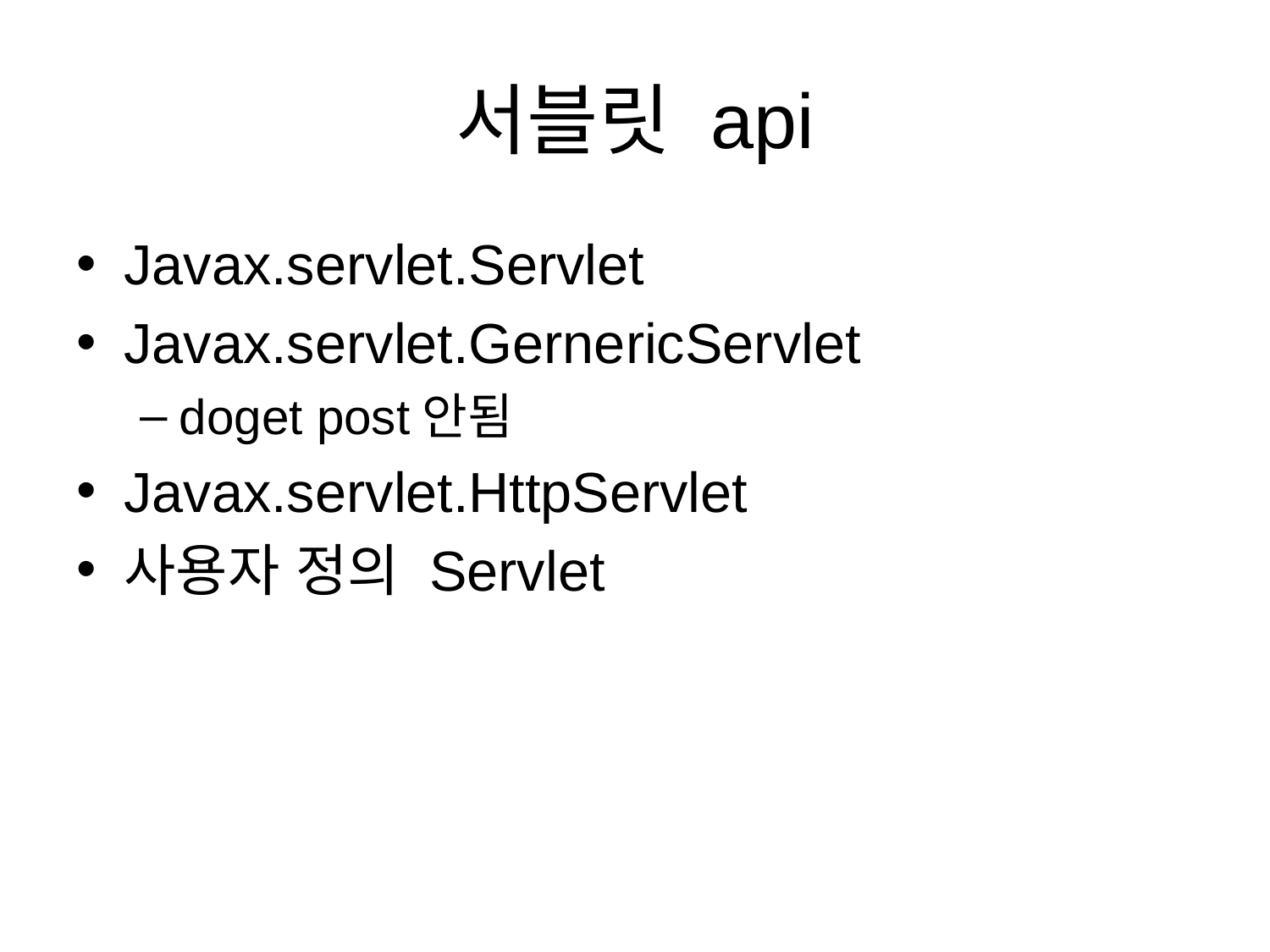

# 서블릿 api
Javax.servlet.Servlet
Javax.servlet.GernericServlet
doget post안됨
Javax.servlet.HttpServlet
사용자 정의 Servlet